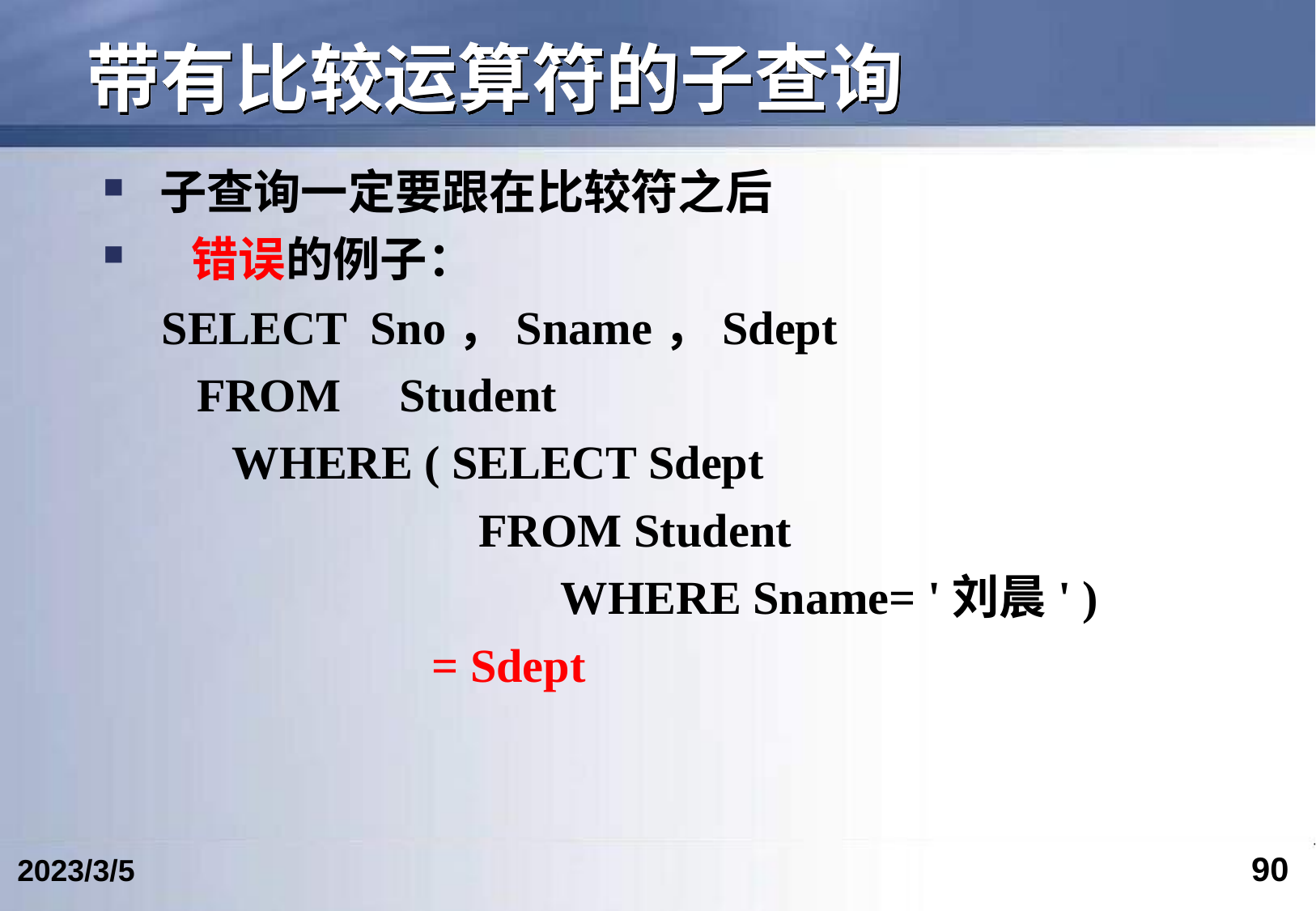

# 带有比较运算符的子查询
 子查询一定要跟在比较符之后
    错误的例子：
     SELECT  Sno，Sname，Sdept
        FROM     Student
           WHERE ( SELECT Sdept
                                FROM Student
                                       WHERE Sname= '刘晨' )
                            = Sdept
90
2023/3/5